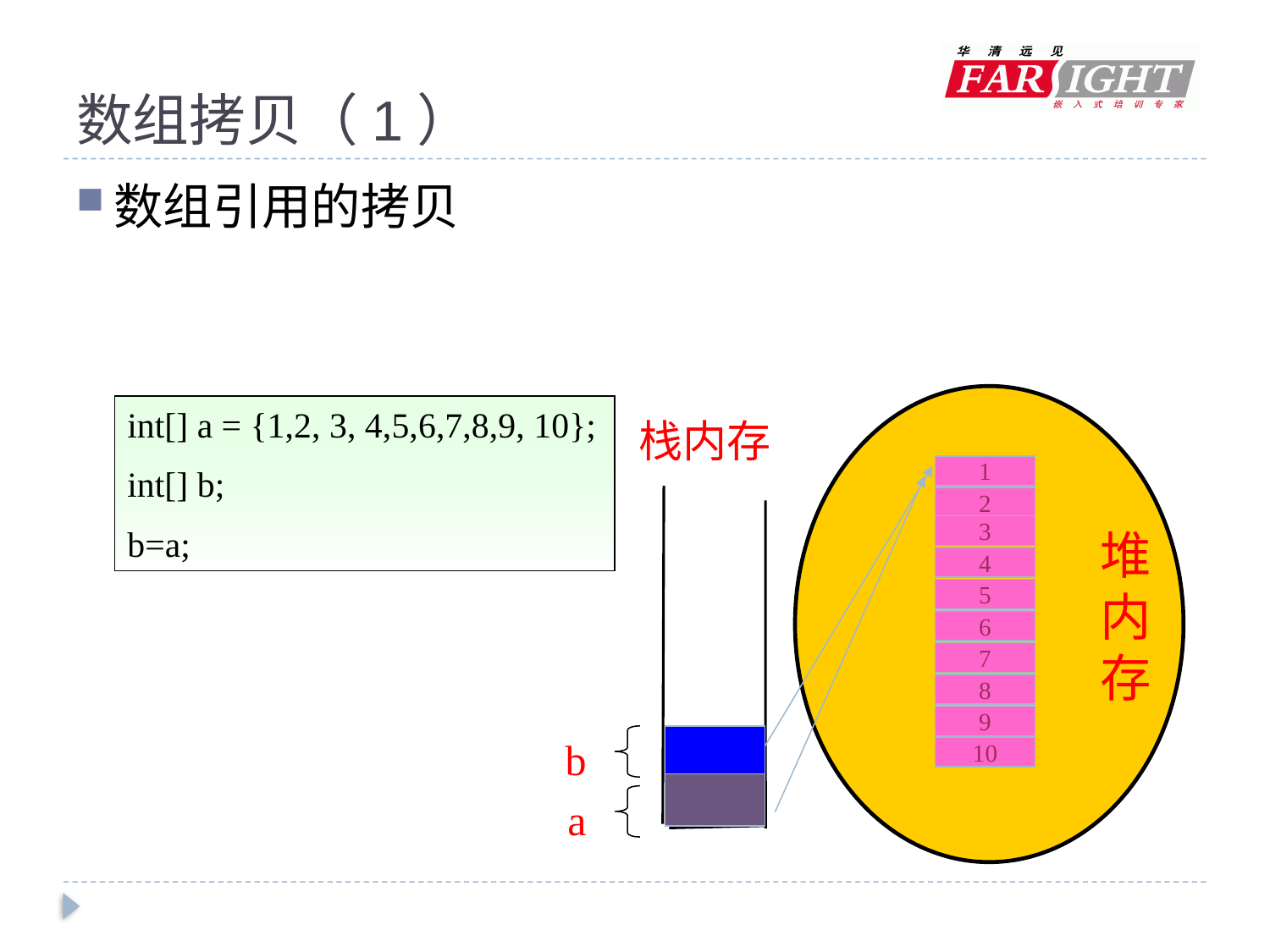

# 数组拷贝（1）
数组引用的拷贝

1
2
3
4
5
6
7
8
9
10
堆内存
int[] a = {1,2, 3, 4,5,6,7,8,9, 10};
int[] b;
b=a;
栈内存

b

a